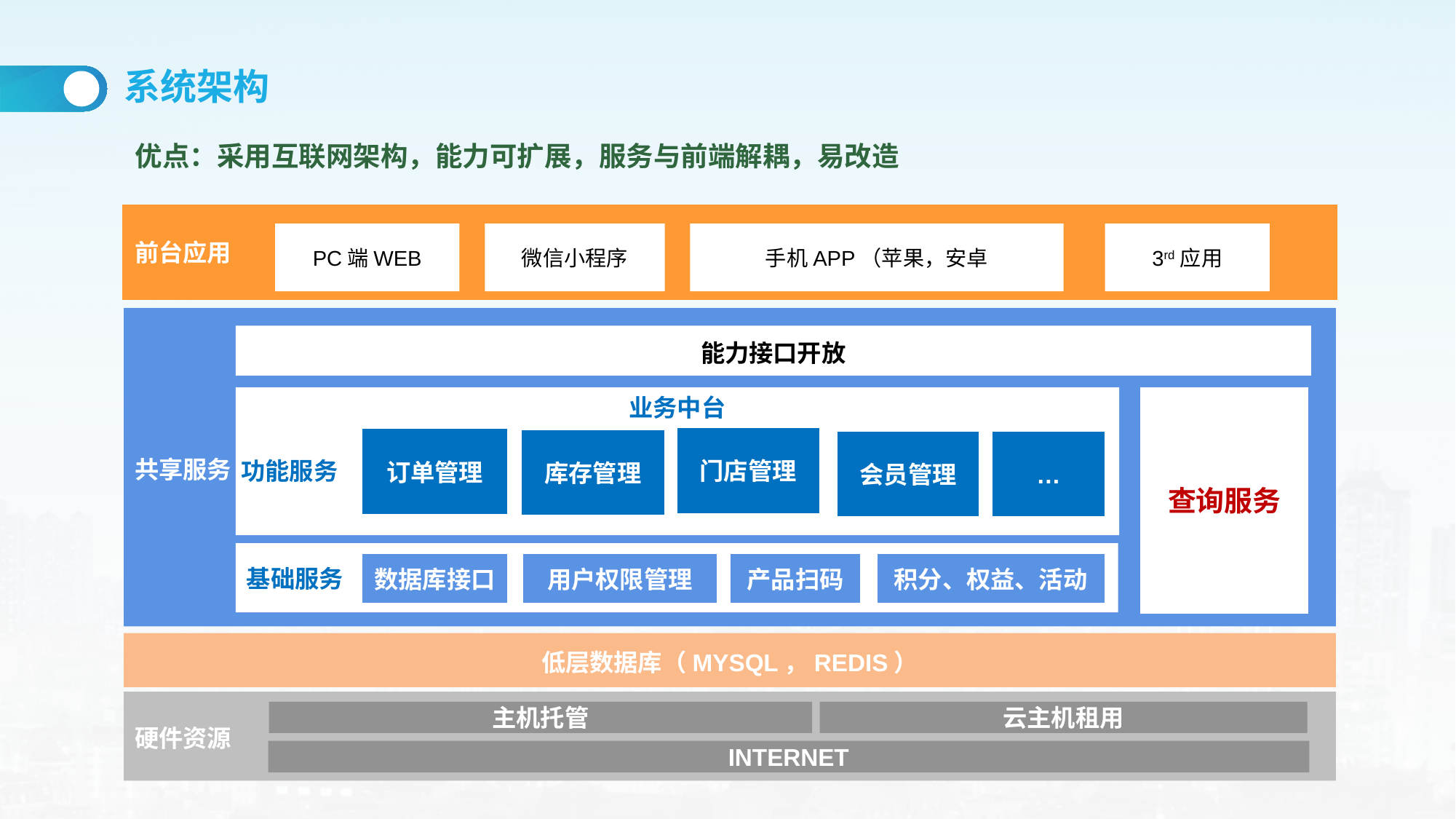

系统架构

优点：采用互联网架构，能力可扩展，服务与前端解耦，易改造
前台应用
PC端WEB
微信小程序
手机APP（苹果，安卓
3rd应用
共享服务
能力接口开放
业务中台
查询服务
门店管理
订单管理
库存管理
会员管理
…
功能服务
基础服务
数据库接口
用户权限管理
产品扫码
积分、权益、活动
低层数据库（MYSQL，REDIS）
硬件资源
主机托管
云主机租用
INTERNET